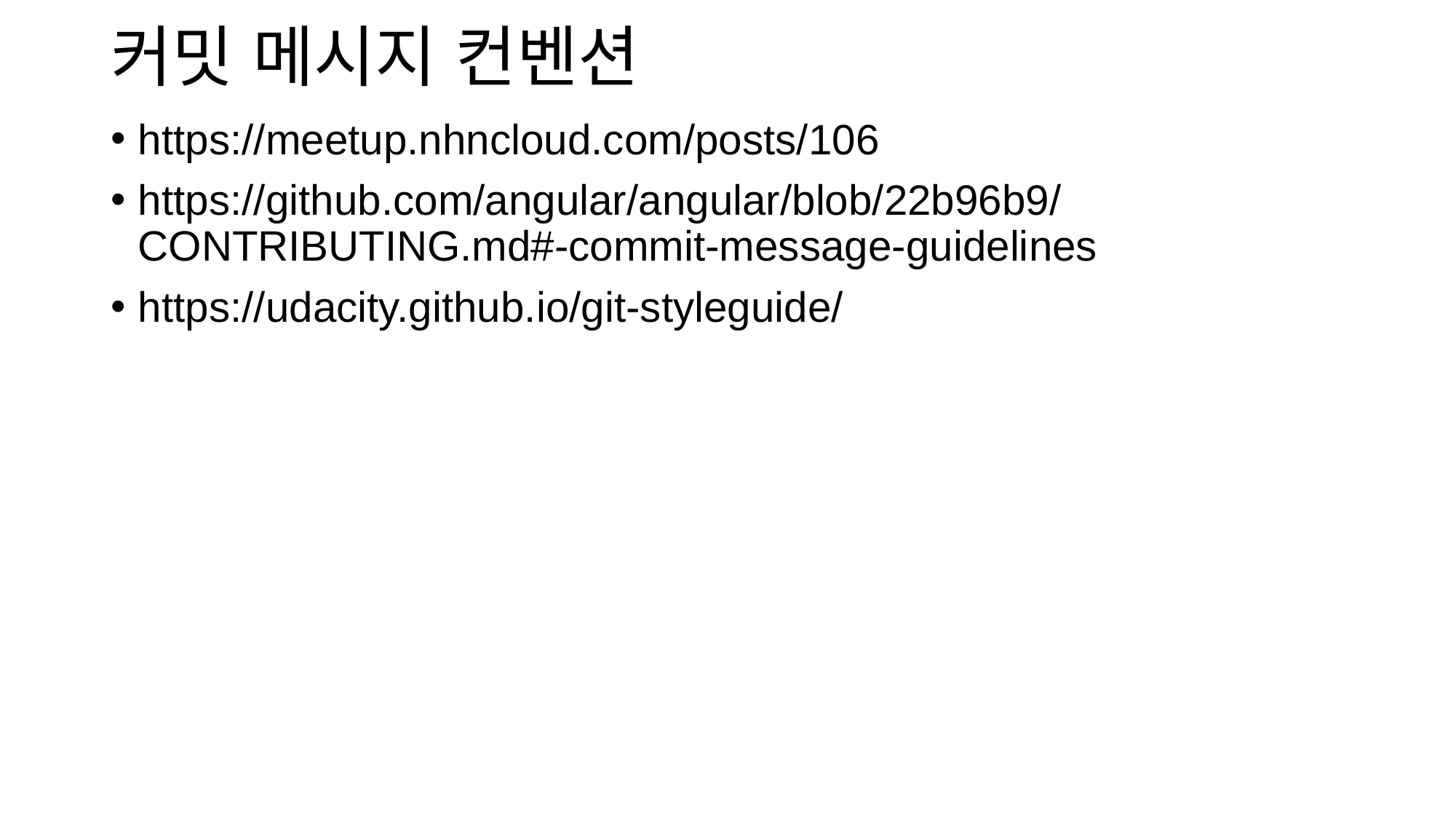

# 커밋 메시지 컨벤션
https://meetup.nhncloud.com/posts/106
https://github.com/angular/angular/blob/22b96b9/CONTRIBUTING.md#-commit-message-guidelines
https://udacity.github.io/git-styleguide/